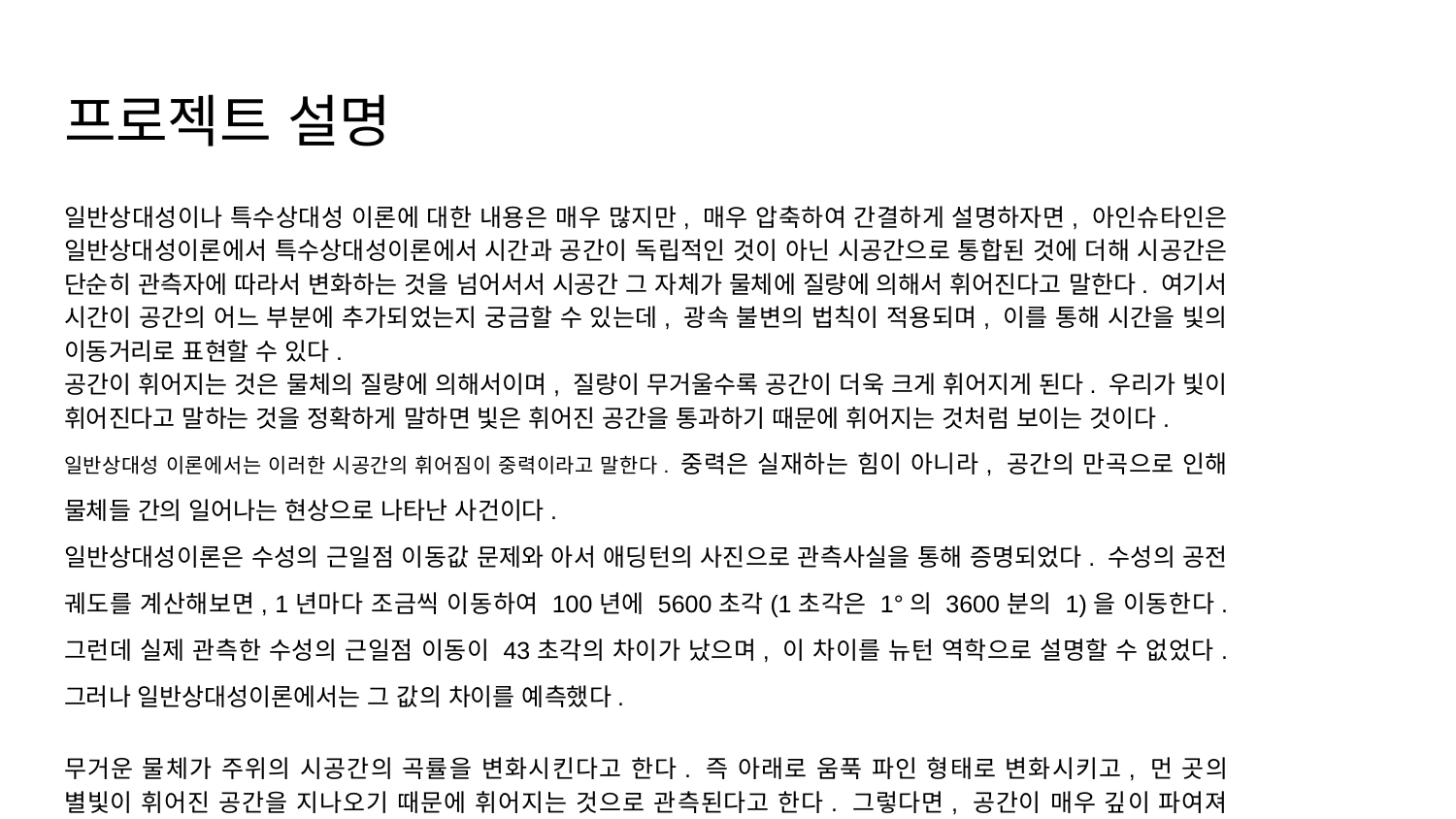

# 프로젝트 설명
일반상대성이나 특수상대성 이론에 대한 내용은 매우 많지만, 매우 압축하여 간결하게 설명하자면, 아인슈타인은 일반상대성이론에서 특수상대성이론에서 시간과 공간이 독립적인 것이 아닌 시공간으로 통합된 것에 더해 시공간은 단순히 관측자에 따라서 변화하는 것을 넘어서서 시공간 그 자체가 물체에 질량에 의해서 휘어진다고 말한다. 여기서 시간이 공간의 어느 부분에 추가되었는지 궁금할 수 있는데, 광속 불변의 법칙이 적용되며, 이를 통해 시간을 빛의 이동거리로 표현할 수 있다.
공간이 휘어지는 것은 물체의 질량에 의해서이며, 질량이 무거울수록 공간이 더욱 크게 휘어지게 된다. 우리가 빛이 휘어진다고 말하는 것을 정확하게 말하면 빛은 휘어진 공간을 통과하기 때문에 휘어지는 것처럼 보이는 것이다.
일반상대성 이론에서는 이러한 시공간의 휘어짐이 중력이라고 말한다. 중력은 실재하는 힘이 아니라, 공간의 만곡으로 인해 물체들 간의 일어나는 현상으로 나타난 사건이다.
일반상대성이론은 수성의 근일점 이동값 문제와 아서 애딩턴의 사진으로 관측사실을 통해 증명되었다. 수성의 공전 궤도를 계산해보면, 1년마다 조금씩 이동하여 100년에 5600초각(1초각은 1°의 3600분의 1)을 이동한다. 그런데 실제 관측한 수성의 근일점 이동이 43초각의 차이가 났으며, 이 차이를 뉴턴 역학으로 설명할 수 없었다. 그러나 일반상대성이론에서는 그 값의 차이를 예측했다.

무거운 물체가 주위의 시공간의 곡률을 변화시킨다고 한다. 즉 아래로 움푹 파인 형태로 변화시키고, 먼 곳의 별빛이 휘어진 공간을 지나오기 때문에 휘어지는 것으로 관측된다고 한다. 그렇다면, 공간이 매우 깊이 파여져 있어서 빛이 그곳을 통과하기에 매우 어렵다고 한다면, 그 곳에 놓여있는 물체의 질량은 대단히 클 것이다. 빛조차도 통과하지 못할 정도로 공간이 깊이 파여 있는 공간을 만드는 천체를 블랙홀이라고 한다(엄밀하게 블랙홀은 무거운 천체를 가리키는 용어가 아니라 사건의 지평면의 안쪽 공간을 가리키는 말이다). 그리고 블랙홀도 관측을 통해 실재하고 있는 것이 증명되었다.

이러한 휘어짐의 정도를 식으로 나타낸 것이 아인슈타인의 중력장 방정식이다.